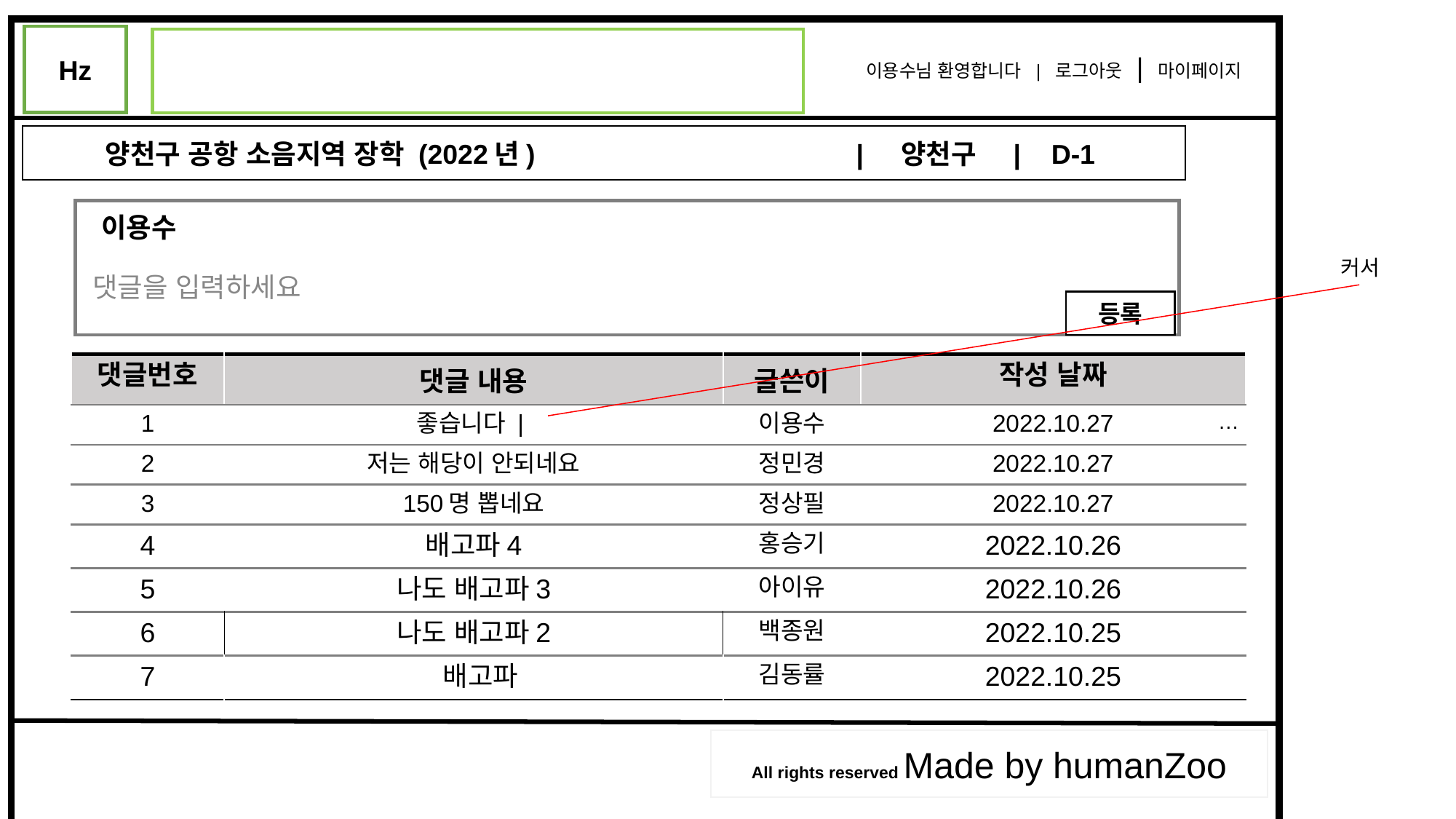

장학금 상세 조회 페이지 밑부분(댓글 수정)

이용수님 환영합니다  |  로그아웃 | 마이페이지
Hz
All rights reserved Made by humanZoo

양천구 공항 소음지역 장학 (2022년)                                          |    양천구    |    D-1

이용수
댓글을 입력하세요
커서
등록
| 댓글번호 | 댓글 내용 | 글쓴이 | 작성 날짜 |
| --- | --- | --- | --- |
| 1 | 좋습니다 | | 이용수 | 2022.10.27 |
| 2 | 저는 해당이 안되네요 | 정민경 | 2022.10.27 |
| 3 | 150명 뽑네요 | 정상필 | 2022.10.27 |
| 4 | 배고파4 | 홍승기 | 2022.10.26 |
| 5 | 나도 배고파3 | 아이유 | 2022.10.26 |
| 6 | 나도 배고파2 | 백종원 | 2022.10.25 |
| 7 | 배고파 | 김동률 | 2022.10.25 |
…